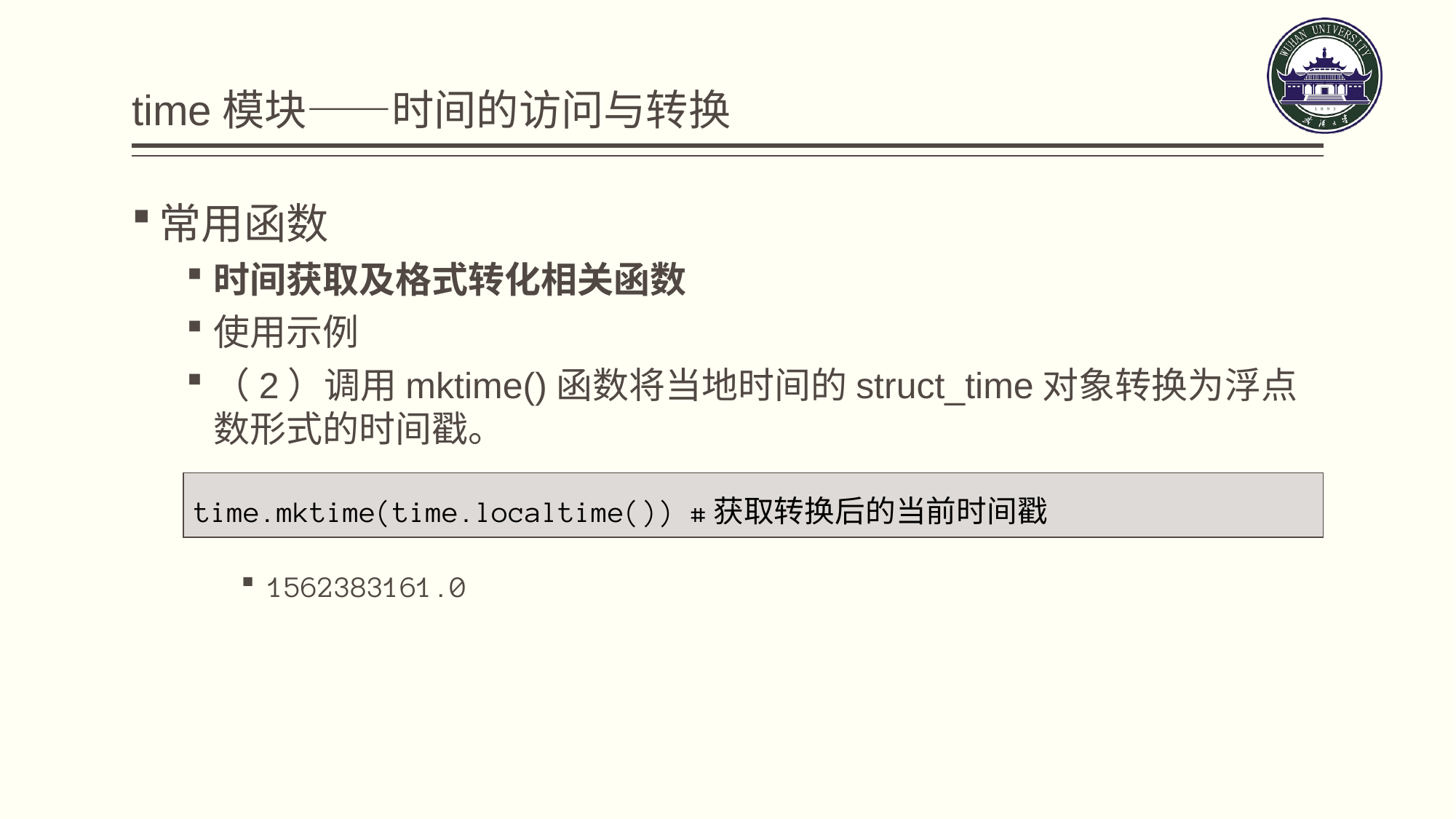

# time模块——时间的访问与转换
常用函数
时间获取及格式转化相关函数
使用示例
（2）调用mktime()函数将当地时间的struct_time对象转换为浮点数形式的时间戳。

1562383161.0

| time.mktime(time.localtime()) #获取转换后的当前时间戳 |
| --- |